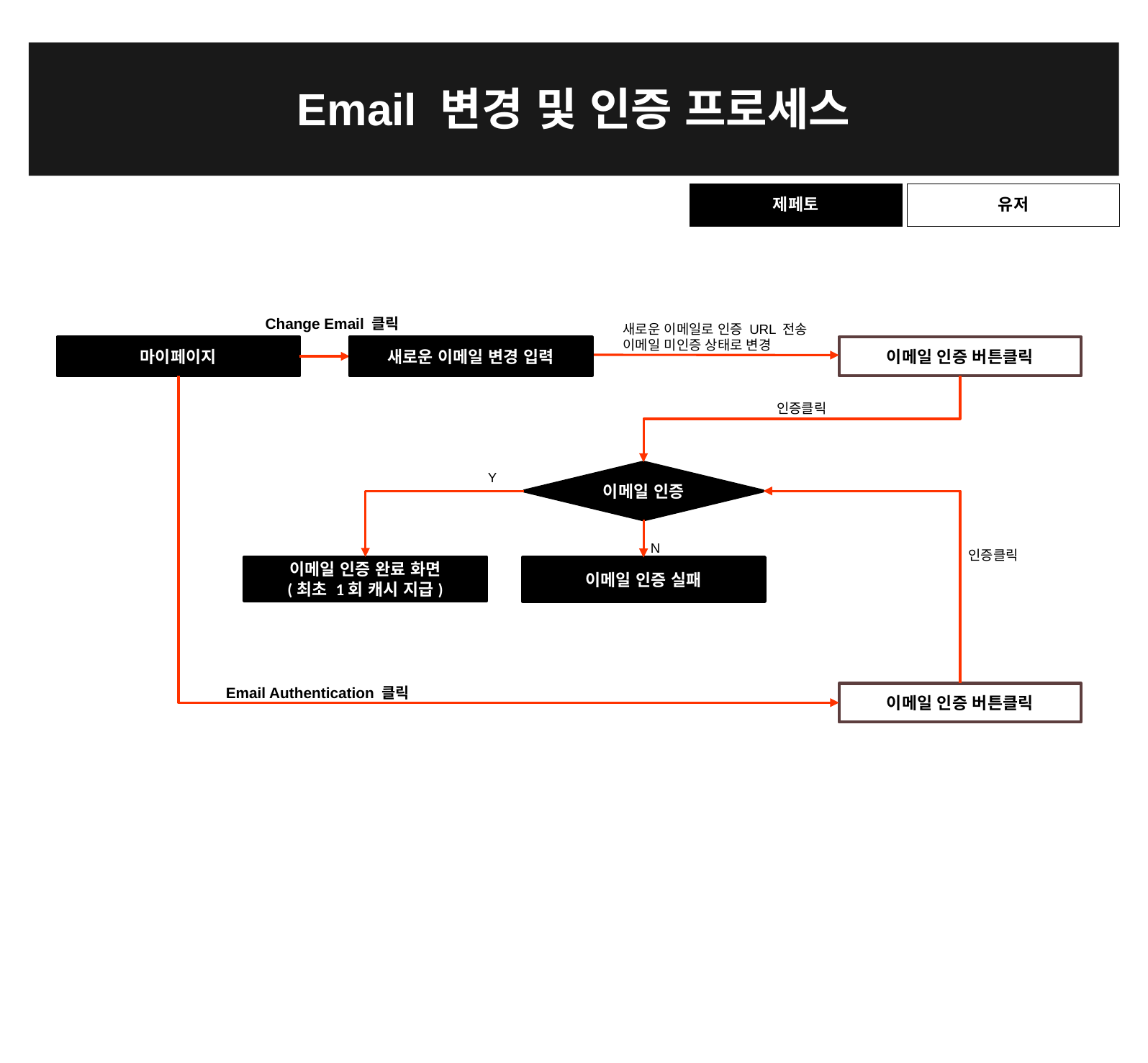

# Email 변경 및 인증 프로세스
제페토
유저
Change Email 클릭
새로운 이메일로 인증 URL 전송
이메일 미인증 상태로 변경
이메일 인증 버튼클릭
마이페이지
새로운 이메일 변경 입력
인증클릭
이메일 인증
Y
N
인증클릭
이메일 인증 완료 화면
(최초 1회 캐시 지급)
이메일 인증 실패
Email Authentication 클릭
이메일 인증 버튼클릭